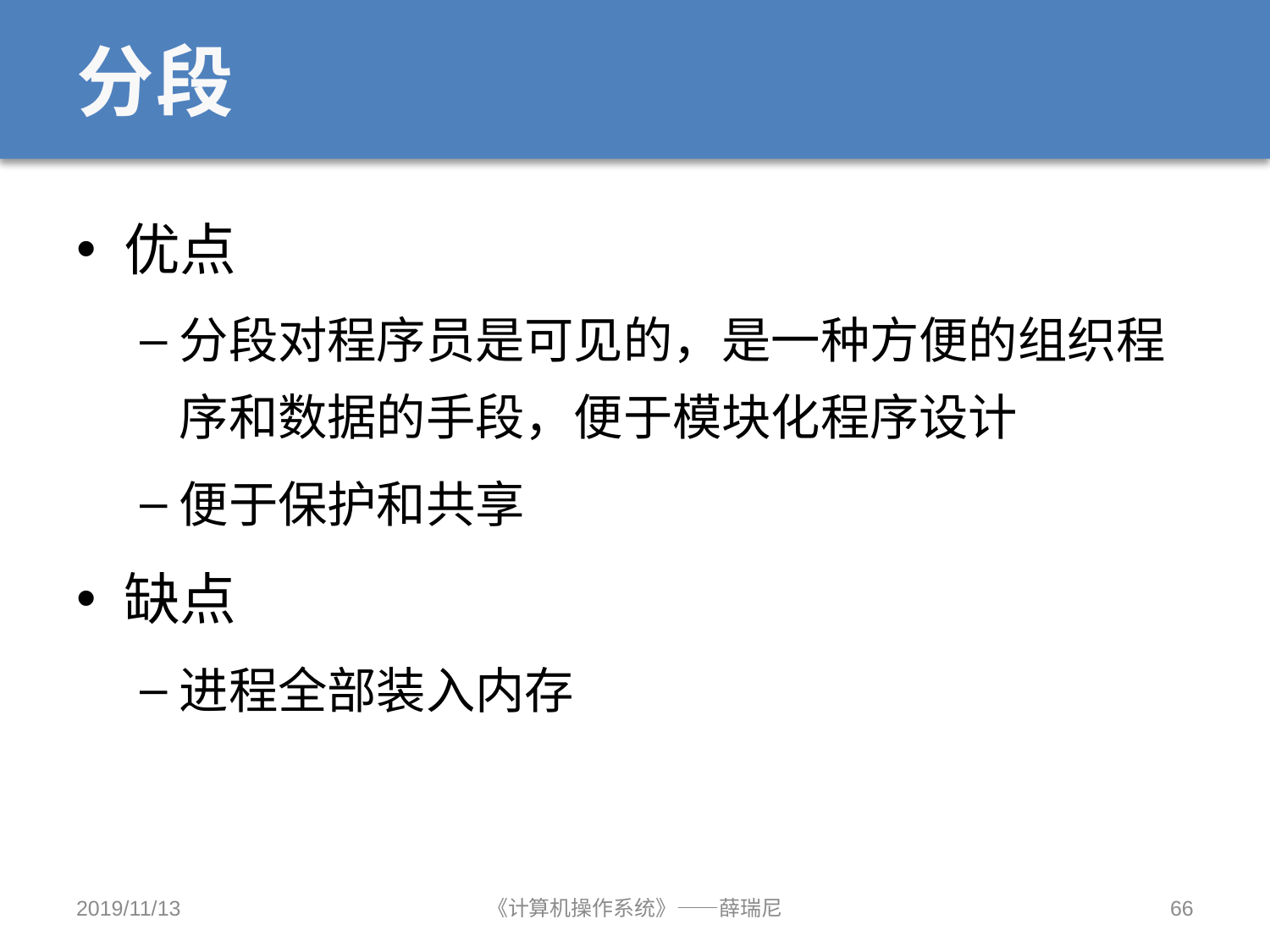

# 分段
优点
分段对程序员是可见的，是一种方便的组织程序和数据的手段，便于模块化程序设计
便于保护和共享
缺点
进程全部装入内存
2019/11/13
《计算机操作系统》——薛瑞尼
66